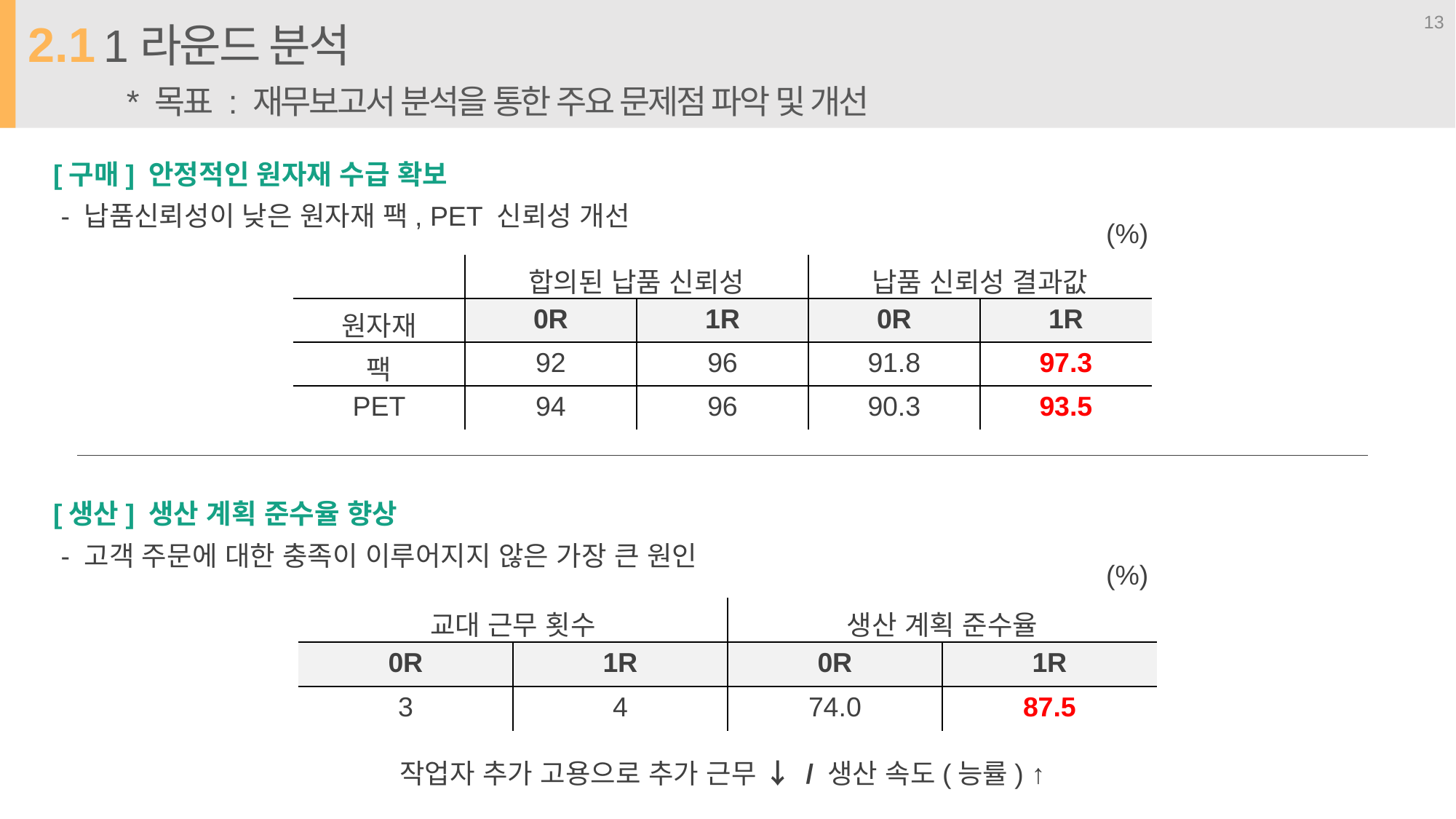

2.1
1라운드 분석
* 목표 : 재무보고서 분석을 통한 주요 문제점 파악 및 개선
13
[구매] 안정적인 원자재 수급 확보

 - 납품신뢰성이 낮은 원자재 팩, PET 신뢰성 개선
(%)
|  | 합의된 납품 신뢰성 |  | 납품 신뢰성 결과값 |  |
| --- | --- | --- | --- | --- |
| 원자재 | 0R | 1R | 0R | 1R |
| 팩 | 92 | 96 | 91.8 | 97.3 |
| PET | 94 | 96 | 90.3 | 93.5 |
[생산] 생산 계획 준수율 향상

 - 고객 주문에 대한 충족이 이루어지지 않은 가장 큰 원인
(%)
| 교대 근무 횟수 |  | 생산 계획 준수율 |  |
| --- | --- | --- | --- |
| 0R | 1R | 0R | 1R |
| 3 | 4 | 74.0 | 87.5 |
작업자 추가 고용으로 추가 근무 ↓ / 생산 속도(능률) ↑